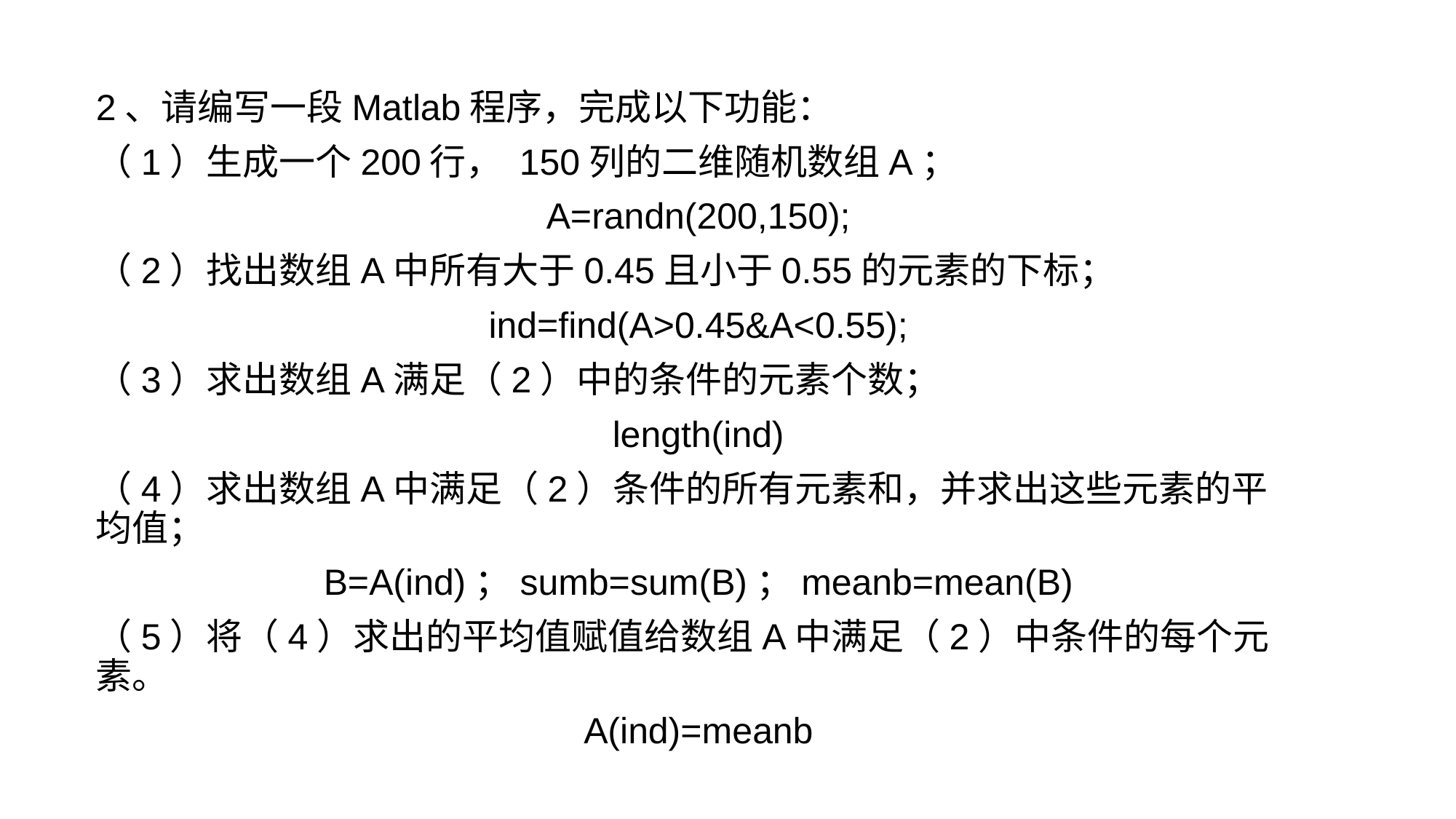

2、请编写一段Matlab程序，完成以下功能：
（1）生成一个200行， 150列的二维随机数组A；
A=randn(200,150);
（2）找出数组A中所有大于0.45且小于0.55的元素的下标；
ind=find(A>0.45&A<0.55);
（3）求出数组A满足（2）中的条件的元素个数；
length(ind)
（4）求出数组A中满足（2）条件的所有元素和，并求出这些元素的平均值；
B=A(ind)；sumb=sum(B)；meanb=mean(B)
（5）将（4）求出的平均值赋值给数组A中满足（2）中条件的每个元素。
A(ind)=meanb